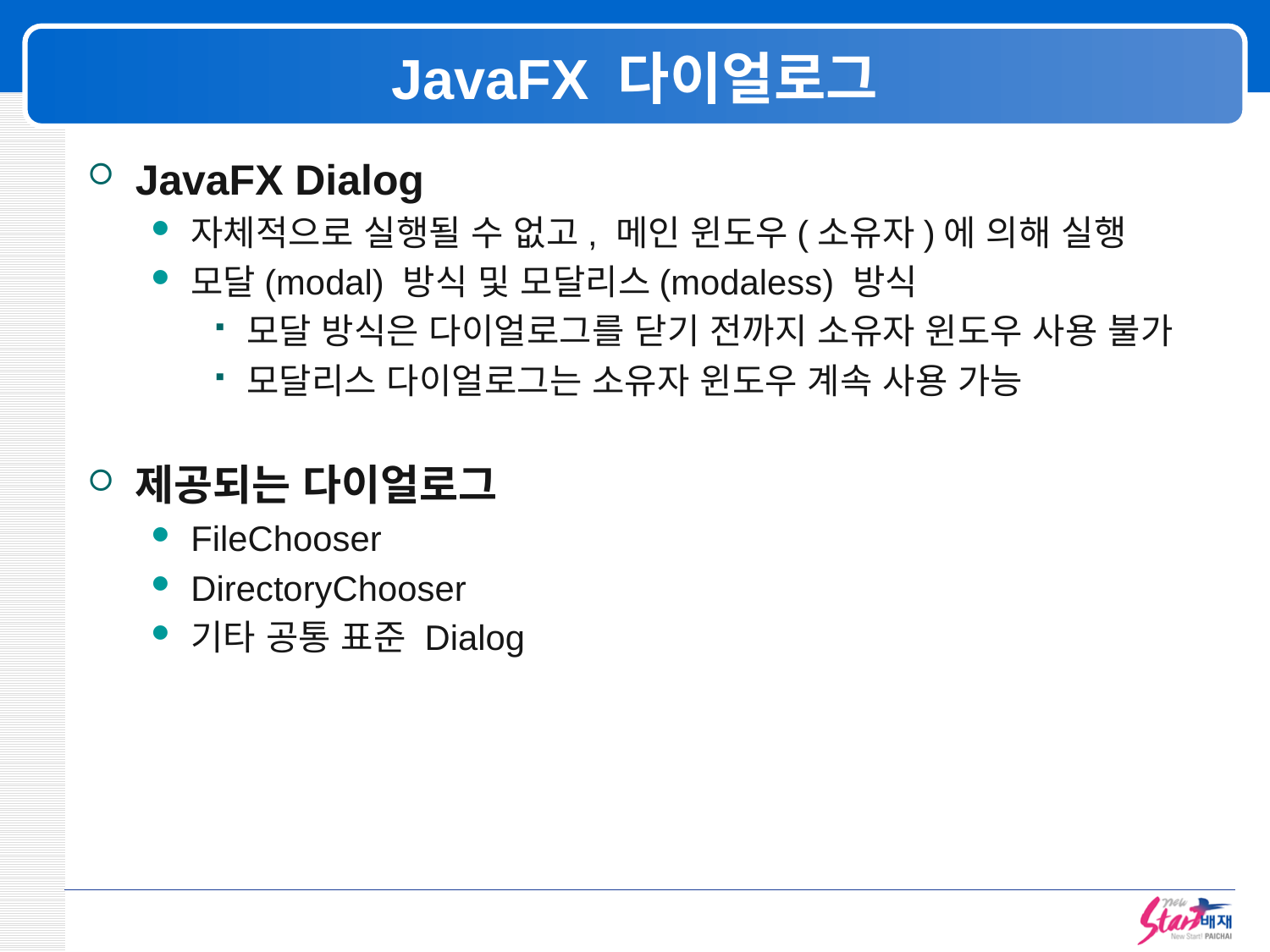

# JavaFX 다이얼로그
JavaFX Dialog
자체적으로 실행될 수 없고, 메인 윈도우(소유자)에 의해 실행
모달(modal) 방식 및 모달리스(modaless) 방식
모달 방식은 다이얼로그를 닫기 전까지 소유자 윈도우 사용 불가
모달리스 다이얼로그는 소유자 윈도우 계속 사용 가능

제공되는 다이얼로그
FileChooser
DirectoryChooser
기타 공통 표준 Dialog